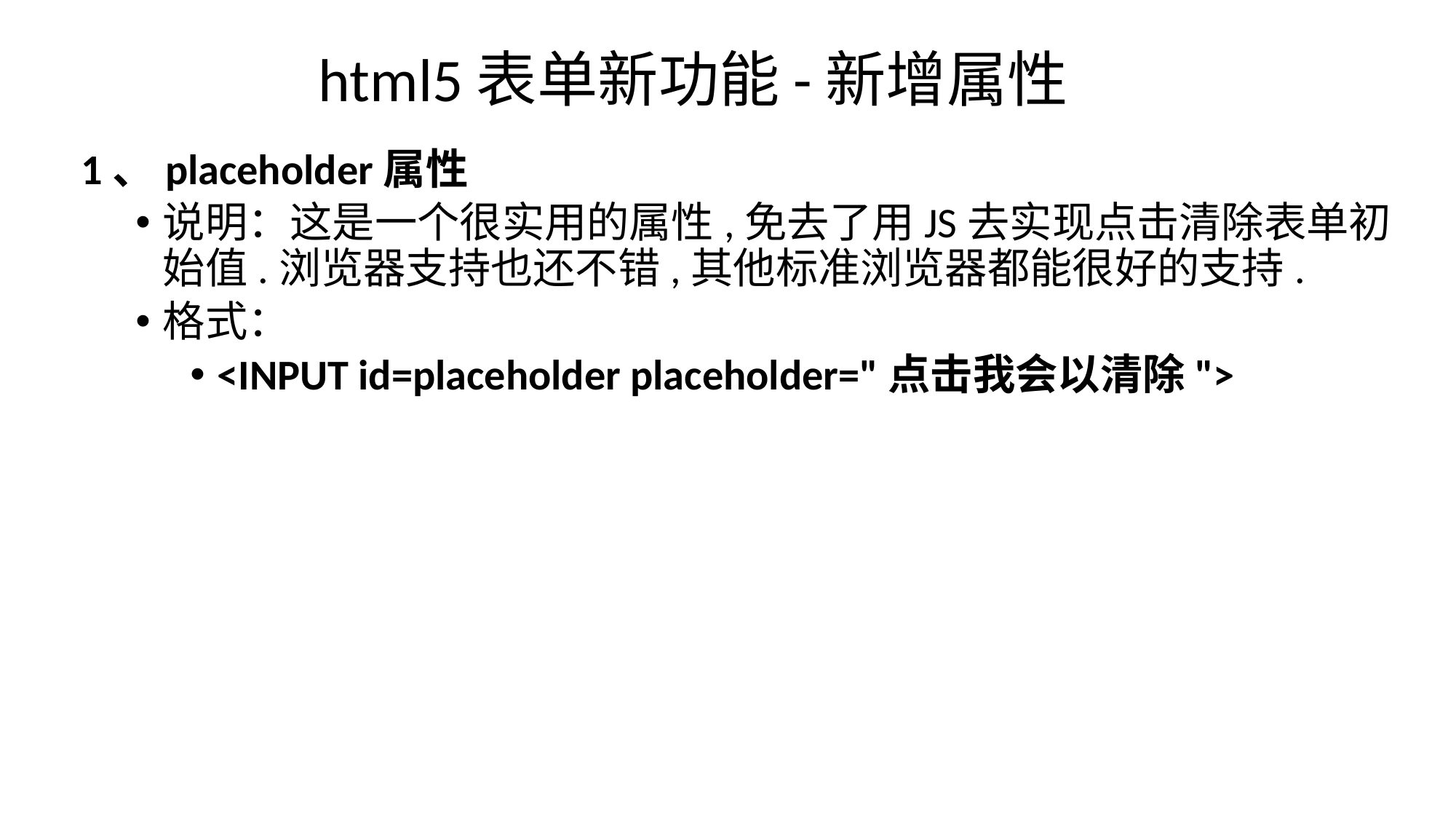

# html5表单新功能-新增属性
1、placeholder属性
说明：这是一个很实用的属性,免去了用JS去实现点击清除表单初始值.浏览器支持也还不错,其他标准浏览器都能很好的支持.
格式：
<INPUT id=placeholder placeholder="点击我会以清除">